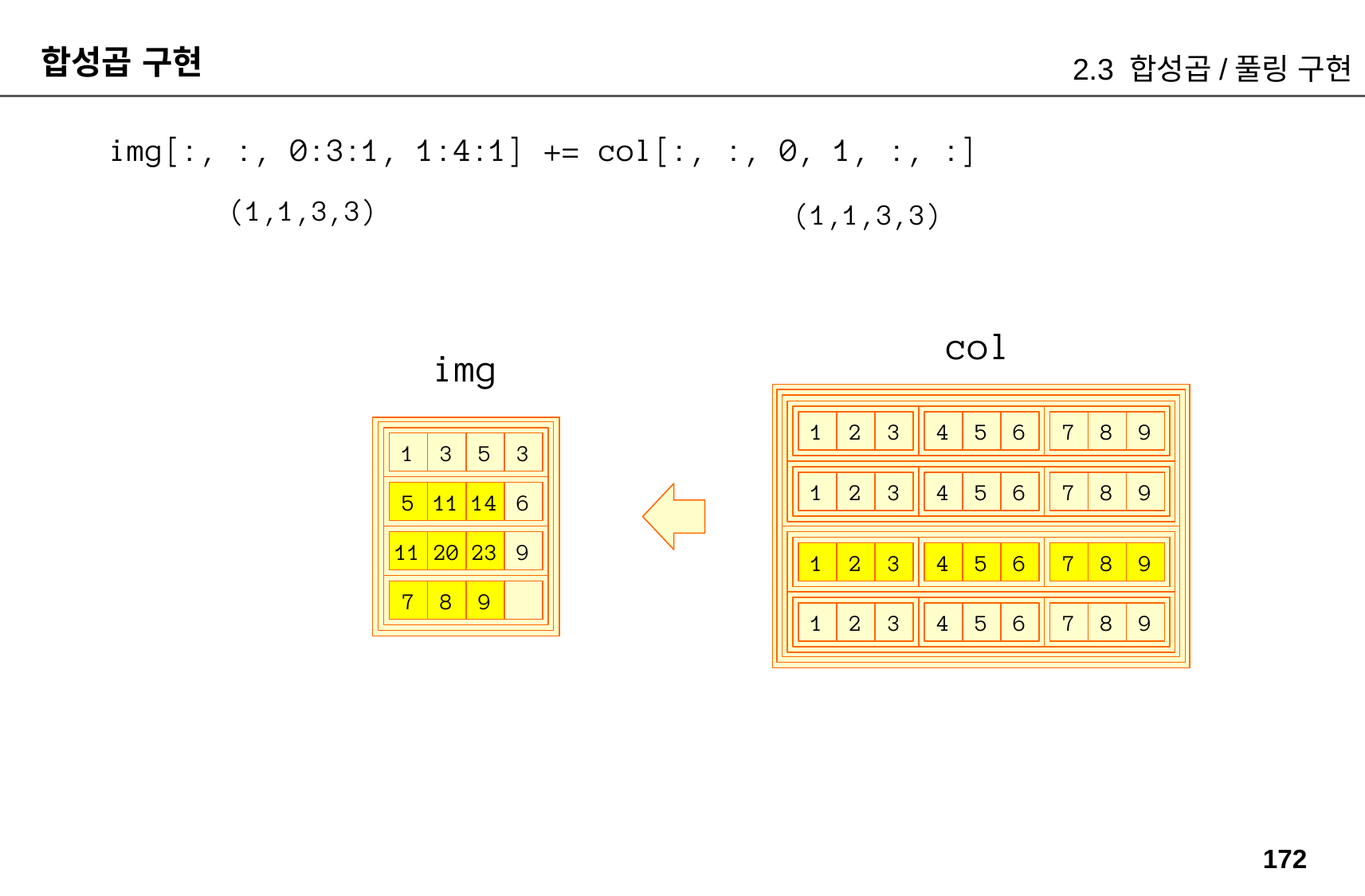

합성곱 구현
2.3 합성곱/풀링 구현
img[:, :, 0:3:1, 1:4:1] += col[:, :, 0, 1, :, :]
(1,1,3,3)
(1,1,3,3)
col
img

1
2
3
4
5
6
7
8
9

1
3
5
3

9
1
2
3
4
5
6
7
8

5
11
14
6

11
20
23
9

1
2
3
4
5
6
7
8
9

7
8
9

1
2
3
4
5
6
7
8
9